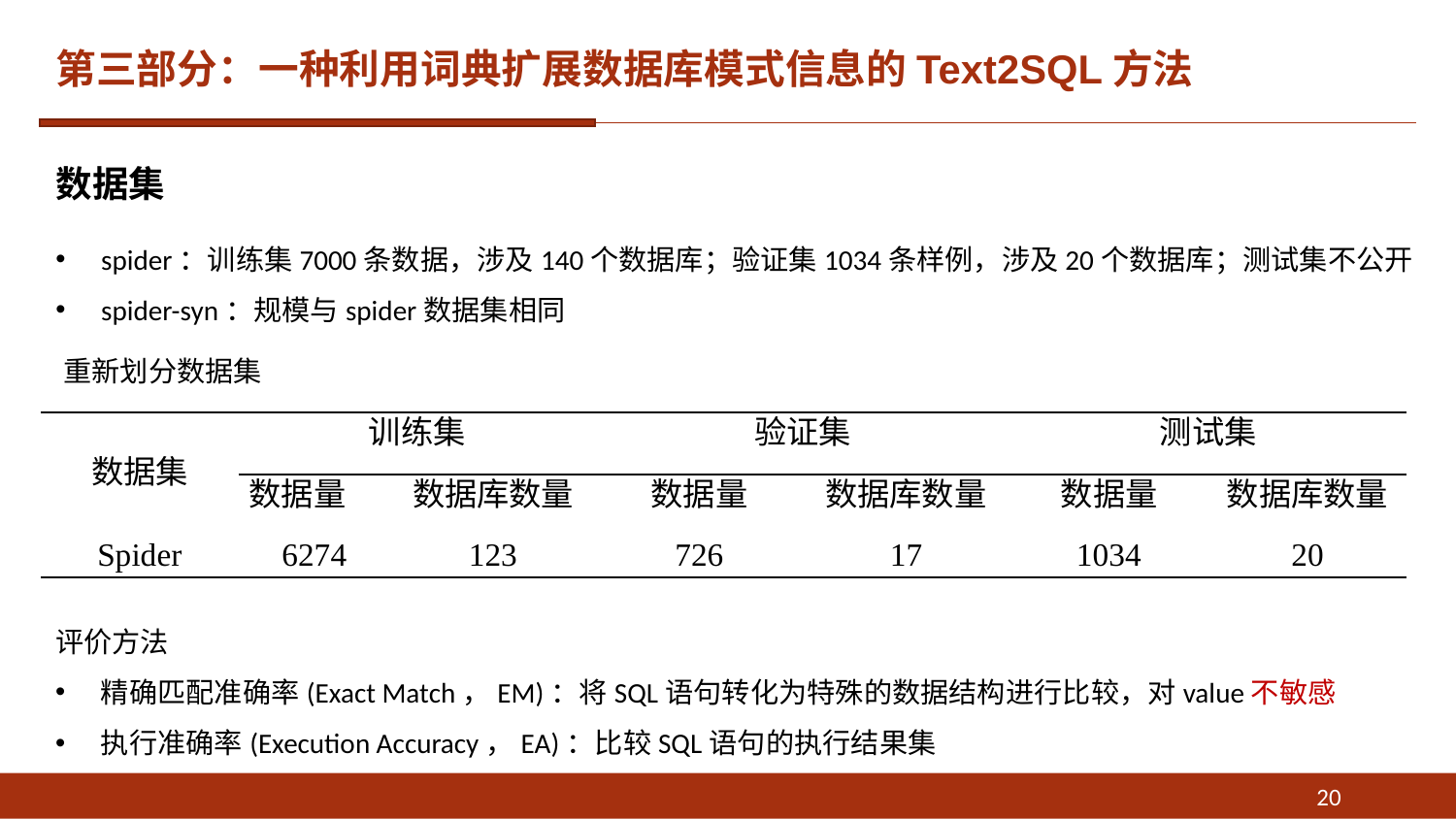

# 第三部分：一种利用词典扩展数据库模式信息的Text2SQL方法
数据集
spider：训练集7000条数据，涉及140个数据库；验证集1034条样例，涉及20个数据库；测试集不公开
spider-syn：规模与spider数据集相同
重新划分数据集
| 数据集 | 训练集 |  | 验证集 |  | 测试集 |  |
| --- | --- | --- | --- | --- | --- | --- |
|  | 数据量 | 数据库数量 | 数据量 | 数据库数量 | 数据量 | 数据库数量 |
| Spider | 6274 | 123 | 726 | 17 | 1034 | 20 |
评价方法
精确匹配准确率(Exact Match，EM)：将SQL语句转化为特殊的数据结构进行比较，对value不敏感
执行准确率(Execution Accuracy，EA)：比较SQL语句的执行结果集
20